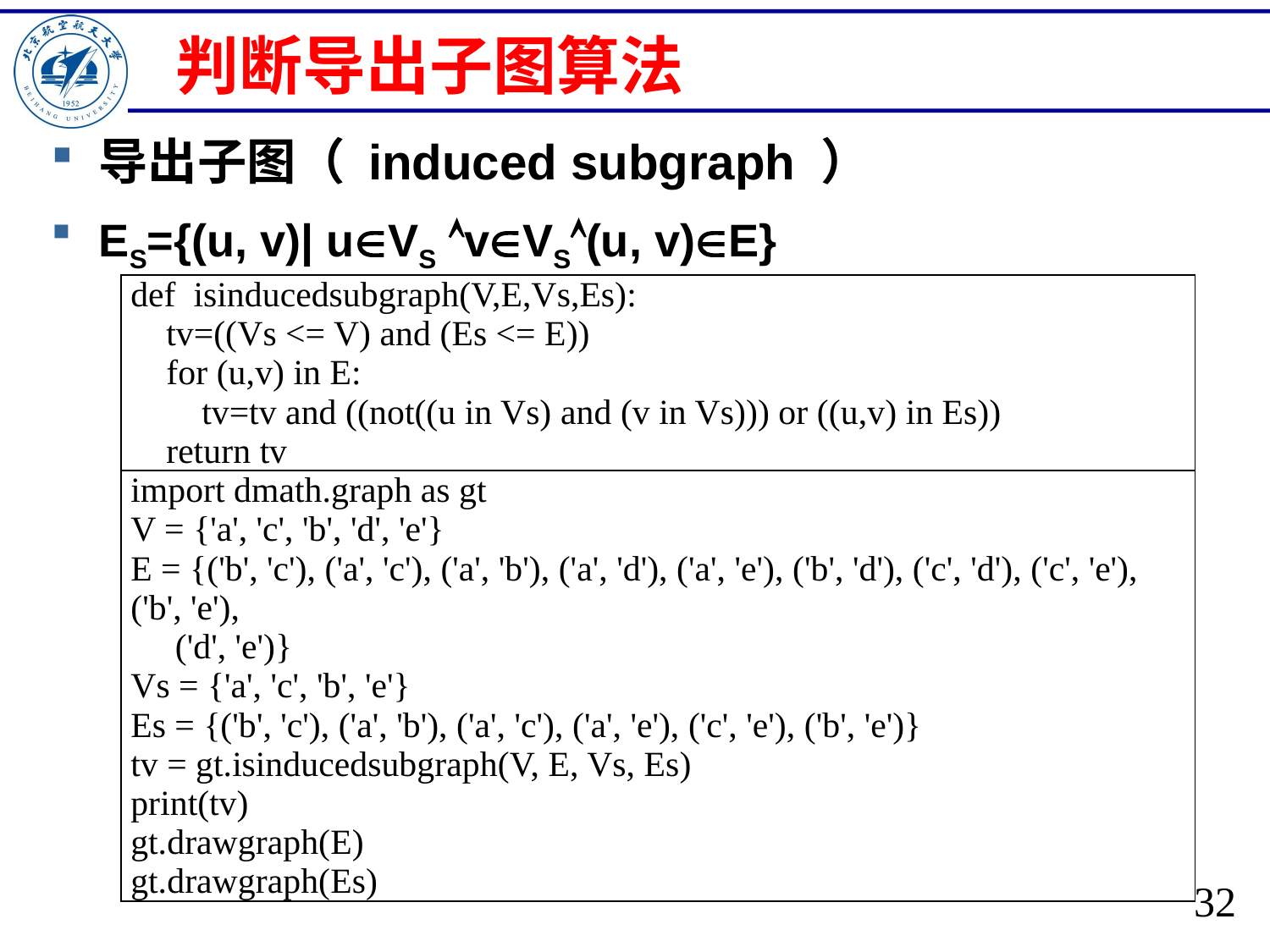

# 判断导出子图算法
导出子图（ induced subgraph ）
ES={(u, v)| u∈VS ∧v∈VS∧(u, v)∈E}

| def isinducedsubgraph(V,E,Vs,Es): tv=((Vs <= V) and (Es <= E)) for (u,v) in E: tv=tv and ((not((u in Vs) and (v in Vs))) or ((u,v) in Es)) return tv |
| --- |
| import dmath.graph as gt V = {'a', 'c', 'b', 'd', 'e'} E = {('b', 'c'), ('a', 'c'), ('a', 'b'), ('a', 'd'), ('a', 'e'), ('b', 'd'), ('c', 'd'), ('c', 'e'), ('b', 'e'), ('d', 'e')} Vs = {'a', 'c', 'b', 'e'} Es = {('b', 'c'), ('a', 'b'), ('a', 'c'), ('a', 'e'), ('c', 'e'), ('b', 'e')} tv = gt.isinducedsubgraph(V, E, Vs, Es) print(tv) gt.drawgraph(E) gt.drawgraph(Es) |